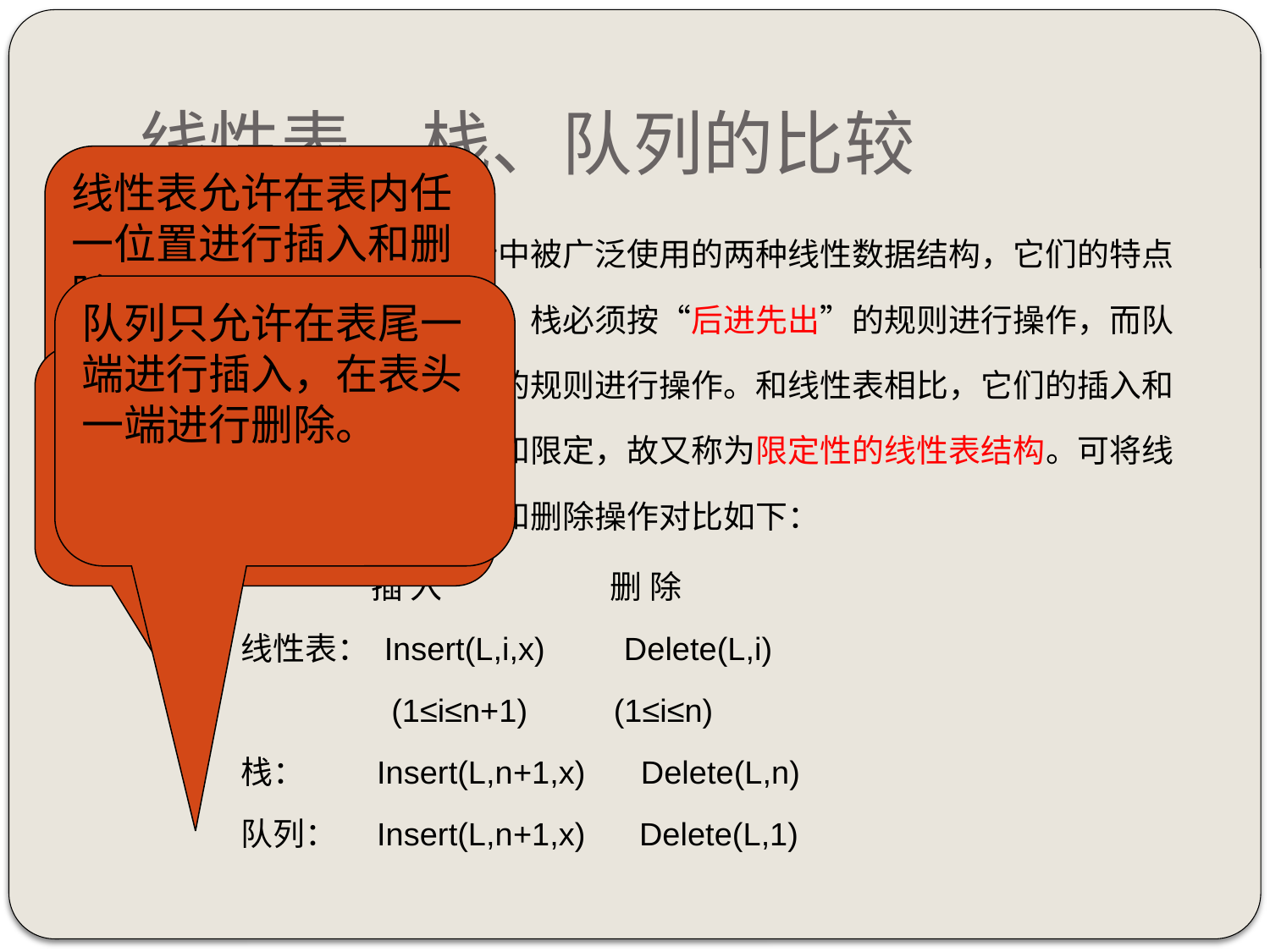

# 线性表、栈、队列的比较
线性表允许在表内任一位置进行插入和删除；
栈和队列是在程序设计中被广泛使用的两种线性数据结构，它们的特点在于基本操作的特殊性，栈必须按“后进先出”的规则进行操作，而队列必须按“先进先出”的规则进行操作。和线性表相比，它们的插入和删除操作受更多的约束和限定，故又称为限定性的线性表结构。可将线性表和栈及队列的插入和删除操作对比如下：
                          插 入 　　　　　删 除
　　线性表： Insert(L,i,x)　　Delete(L,i)
　　　　　 　 (1≤i≤n+1)　 　(1≤i≤n)
　　栈：　　Insert(L,n+1,x) 　Delete(L,n)
　　队列：　Insert(L,n+1,x)　 Delete(L,1)
队列只允许在表尾一端进行插入，在表头一端进行删除。
栈只允许在表尾一端进行插入和删除；